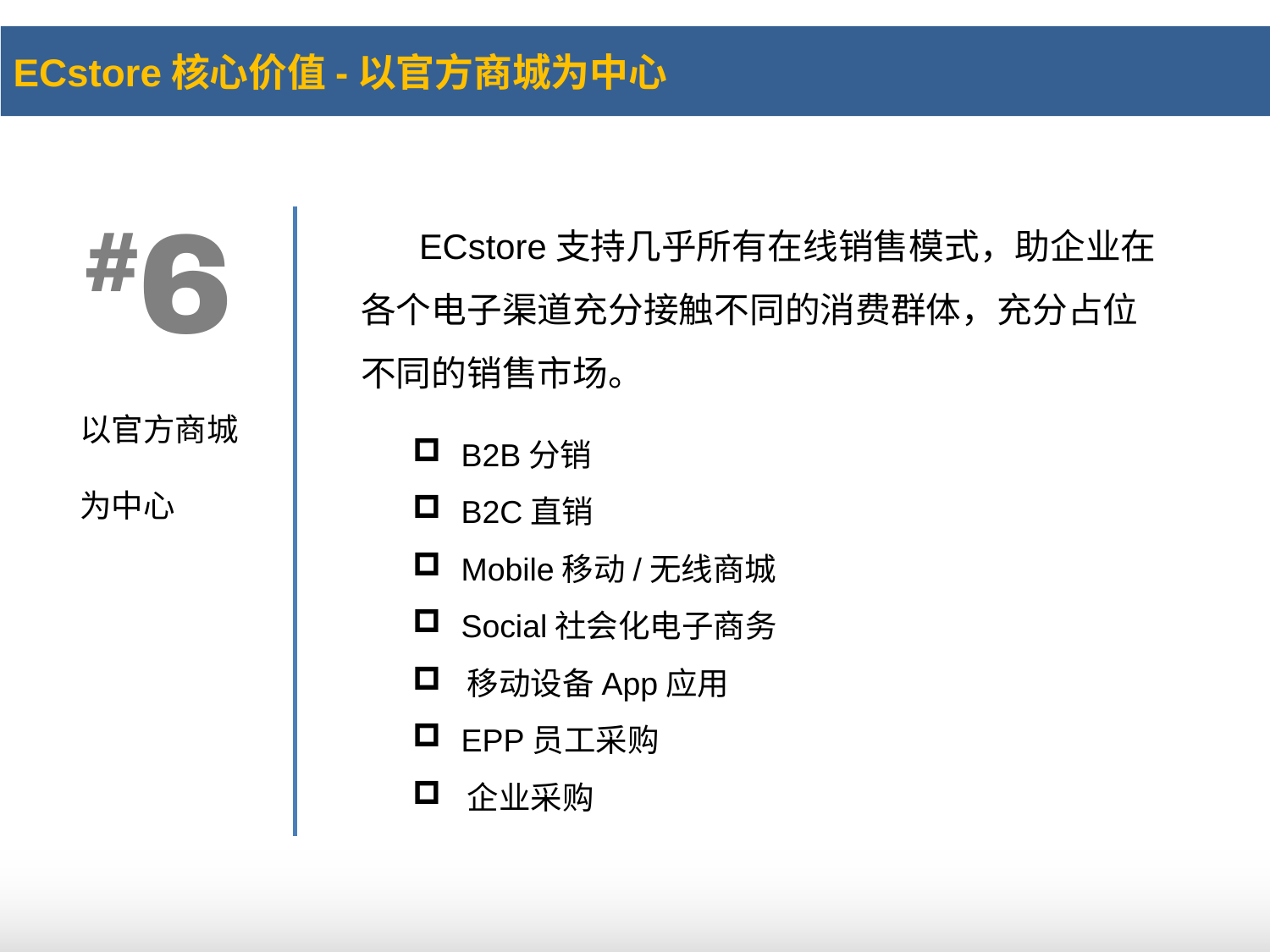

ECstore核心价值-以官方商城为中心
#6
      ECstore支持几乎所有在线销售模式，助企业在各个电子渠道充分接触不同的消费群体，充分占位不同的销售市场。
以官方商城为中心
 B2B分销
 B2C直销
 Mobile移动/无线商城
 Social社会化电子商务
 移动设备App应用
 EPP员工采购
 企业采购